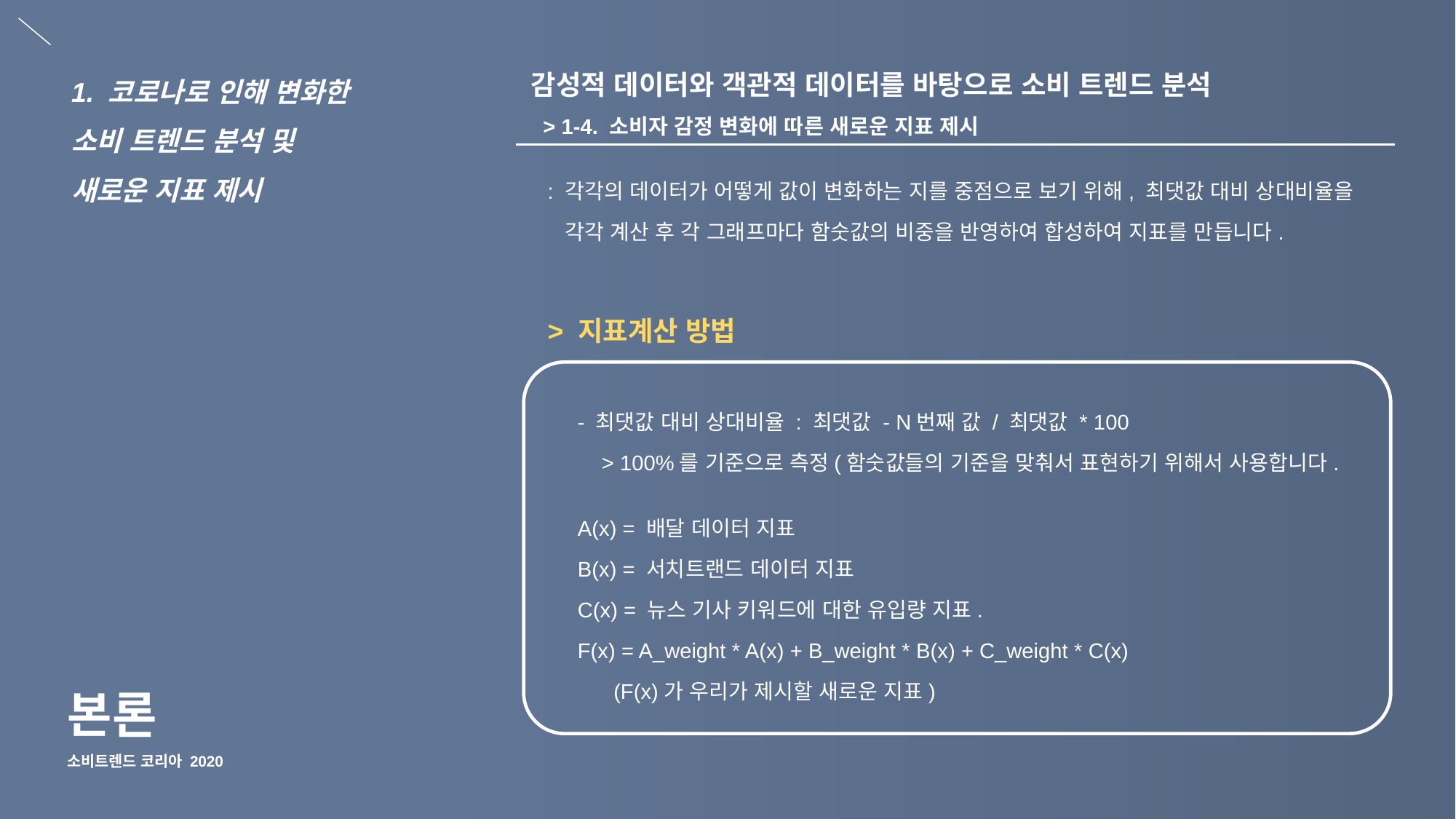

감성적 데이터와 객관적 데이터를 바탕으로 소비 트렌드 분석
  > 1-4. 소비자 감정 변화에 따른 새로운 지표 제시
1. 코로나로 인해 변화한
소비 트렌드 분석 및
새로운 지표 제시
: 각각의 데이터가 어떻게 값이 변화하는 지를 중점으로 보기 위해, 최댓값 대비 상대비율을
  각각 계산 후 각 그래프마다 함숫값의 비중을 반영하여 합성하여 지표를 만듭니다.
> 지표계산 방법

- 최댓값 대비 상대비율 : 최댓값 - N번째 값 / 최댓값 * 100
    > 100%를 기준으로 측정(함숫값들의 기준을 맞춰서 표현하기 위해서 사용합니다.

A(x) = 배달 데이터 지표
B(x) = 서치트랜드 데이터 지표
C(x) = 뉴스 기사 키워드에 대한 유입량 지표.
F(x) = A_weight * A(x) + B_weight * B(x) + C_weight * C(x)
      (F(x)가 우리가 제시할 새로운 지표)
본론
소비트렌드 코리아 2020